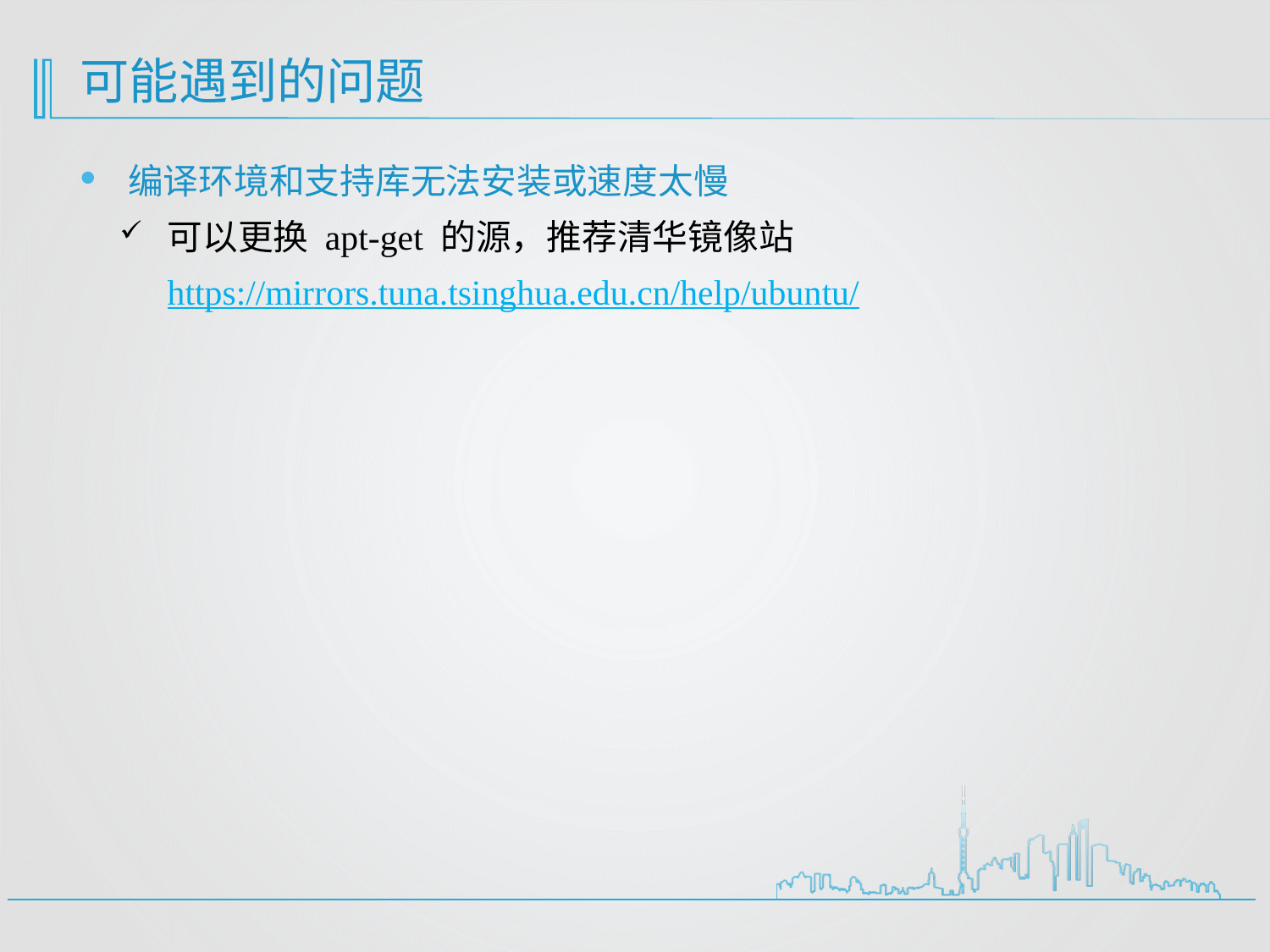

# 可能遇到的问题
编译环境和支持库无法安装或速度太慢
可以更换 apt-get 的源，推荐清华镜像站https://mirrors.tuna.tsinghua.edu.cn/help/ubuntu/